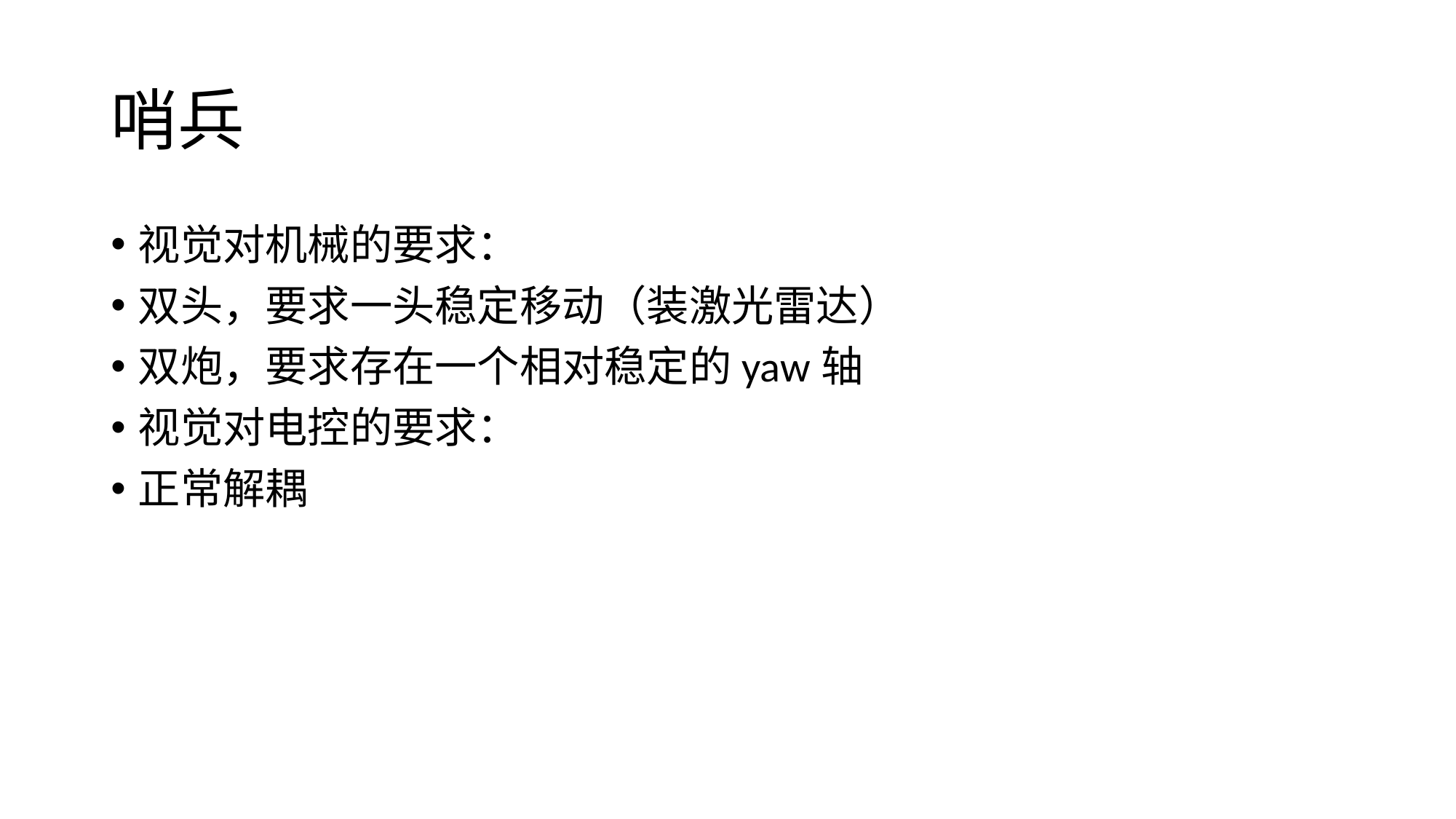

# 哨兵
视觉对机械的要求：
双头，要求一头稳定移动（装激光雷达）
双炮，要求存在一个相对稳定的yaw轴
视觉对电控的要求：
正常解耦